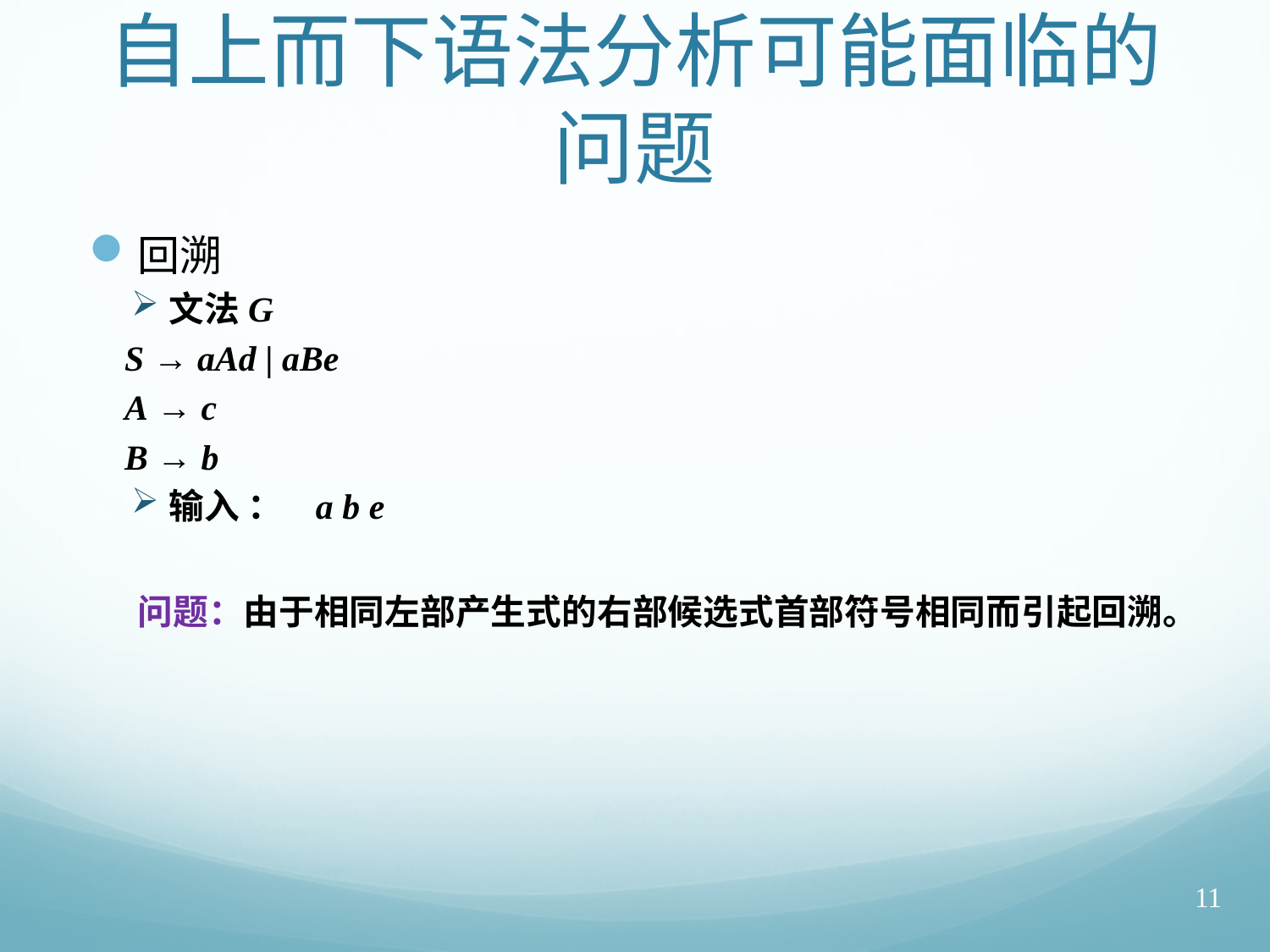

# 自上而下语法分析可能面临的问题
回溯
文法G
    S → aAd | aBe
    A → c
    B → b
输入 ：   a b e

问题：由于相同左部产生式的右部候选式首部符号相同而引起回溯。
11